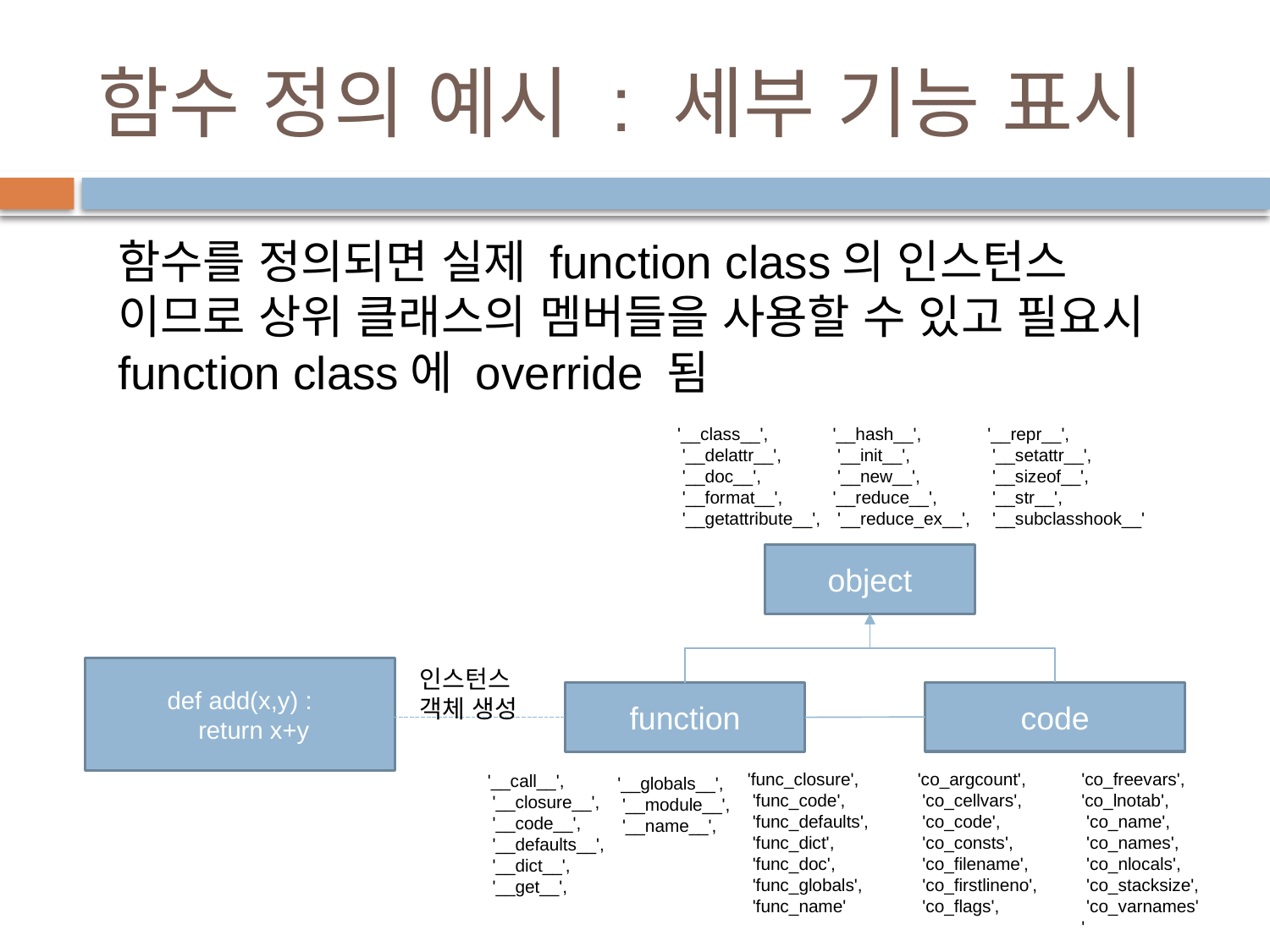

# 함수 정의 예시 : 세부 기능 표시
함수를 정의되면 실제 function class의 인스턴스 이므로 상위 클래스의 멤버들을 사용할 수 있고 필요시 function class에 override 됨
'__class__',
 '__delattr__',
 '__doc__',
 '__format__',
 '__getattribute__',
'__hash__',
 '__init__',
 '__new__',
'__reduce__',
 '__reduce_ex__',
'__repr__',
 '__setattr__',
 '__sizeof__',
 '__str__',
 '__subclasshook__'
object
def add(x,y) :
    return x+y
인스턴스
객체 생성
code
function
'func_closure',
 'func_code',
 'func_defaults',
 'func_dict',
 'func_doc',
 'func_globals',
 'func_name'
'co_argcount',
 'co_cellvars',
 'co_code',
 'co_consts',
 'co_filename',
 'co_firstlineno',
 'co_flags',

'co_freevars',
'co_lnotab',
 'co_name',
 'co_names',
 'co_nlocals',
 'co_stacksize',
 'co_varnames'
'
'__call__',
 '__closure__',
 '__code__',
 '__defaults__',
 '__dict__',
 '__get__',

'__globals__',
 '__module__',
 '__name__',